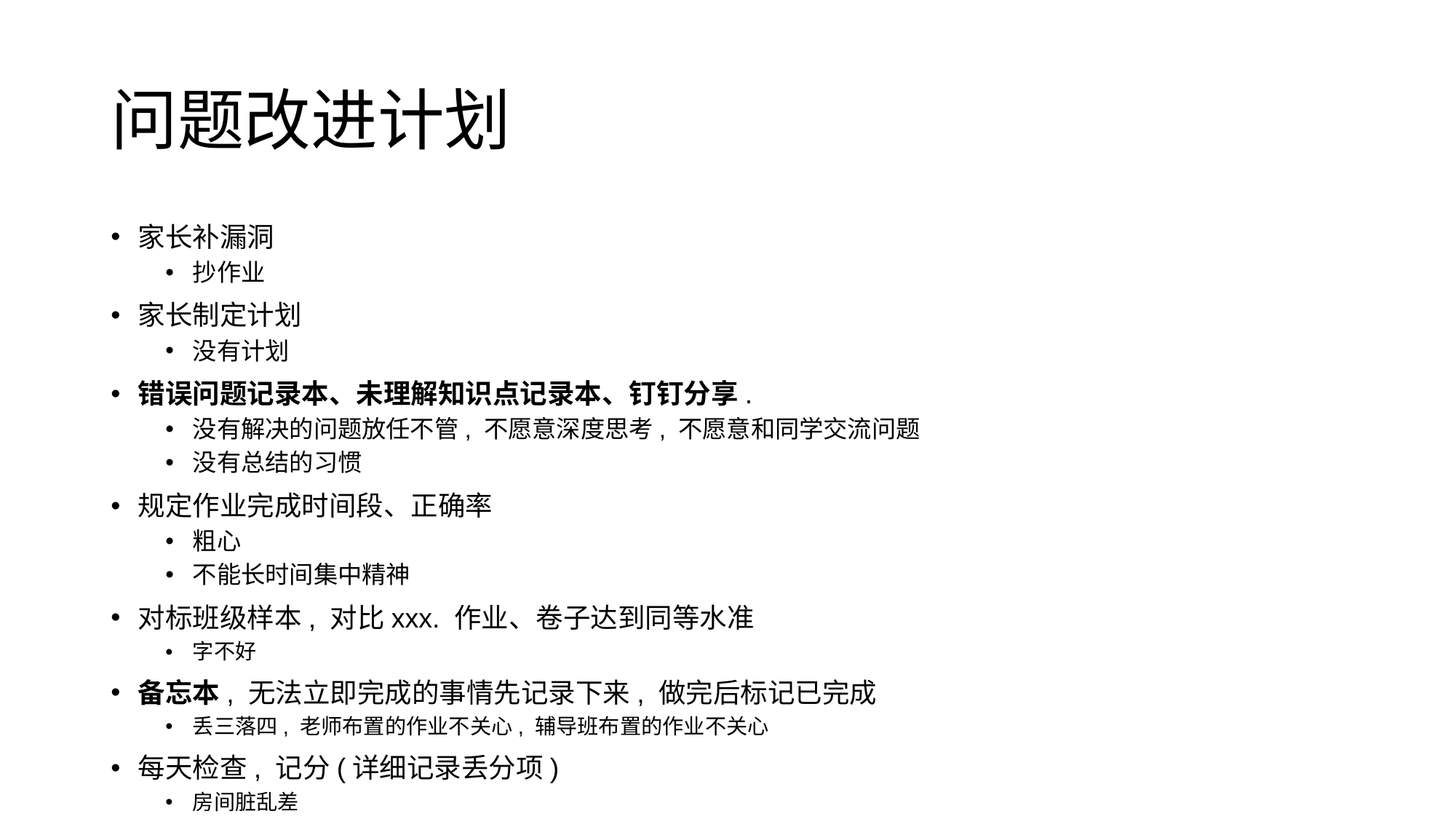

# 问题改进计划
家长补漏洞
抄作业
家长制定计划
没有计划
错误问题记录本、未理解知识点记录本、钉钉分享.
没有解决的问题放任不管, 不愿意深度思考, 不愿意和同学交流问题
没有总结的习惯
规定作业完成时间段、正确率
粗心
不能长时间集中精神
对标班级样本, 对比xxx. 作业、卷子达到同等水准
字不好
备忘本, 无法立即完成的事情先记录下来, 做完后标记已完成
丢三落四, 老师布置的作业不关心, 辅导班布置的作业不关心
每天检查, 记分(详细记录丢分项)
房间脏乱差